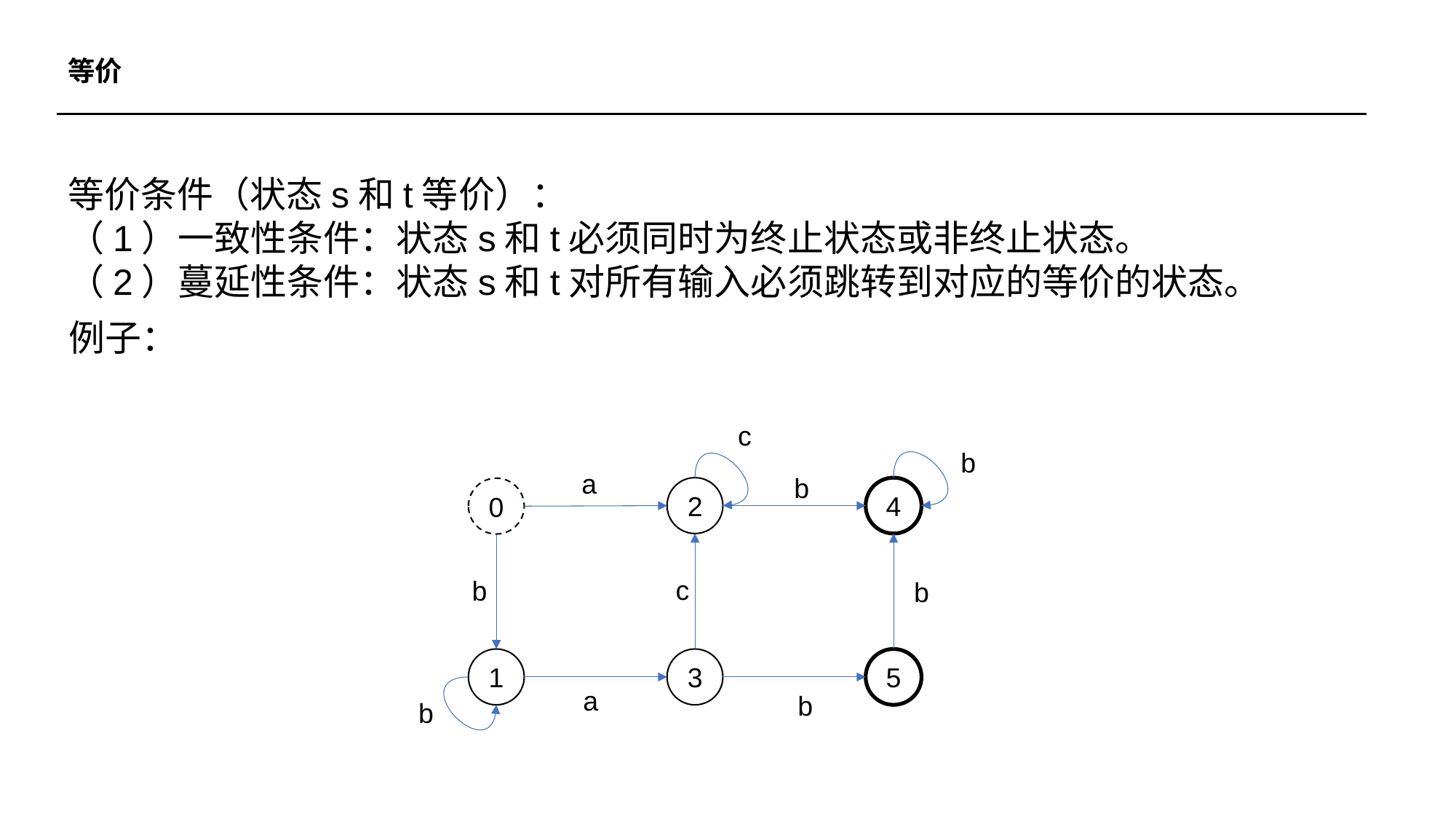

等价
等价条件（状态s和t等价）：
（1）一致性条件：状态s和t必须同时为终止状态或非终止状态。
（2）蔓延性条件：状态s和t对所有输入必须跳转到对应的等价的状态。
例子：
c
b
a
b
2
4
0
c
b
b
1
3
5
a
b
b